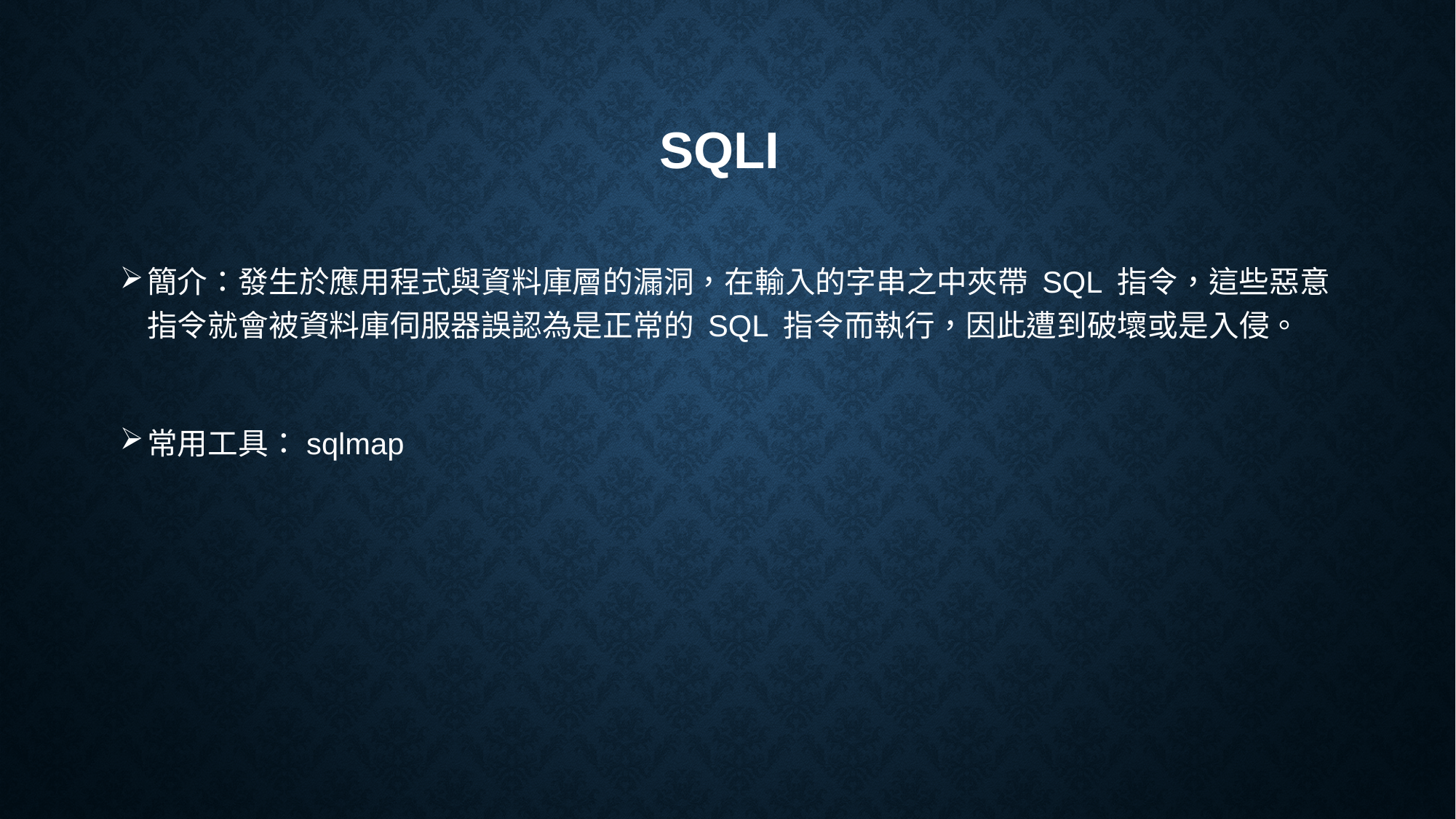

# SQLi
簡介：發生於應用程式與資料庫層的漏洞，在輸入的字串之中夾帶 SQL 指令，這些惡意指令就會被資料庫伺服器誤認為是正常的 SQL 指令而執行，因此遭到破壞或是入侵。

常用工具：sqlmap